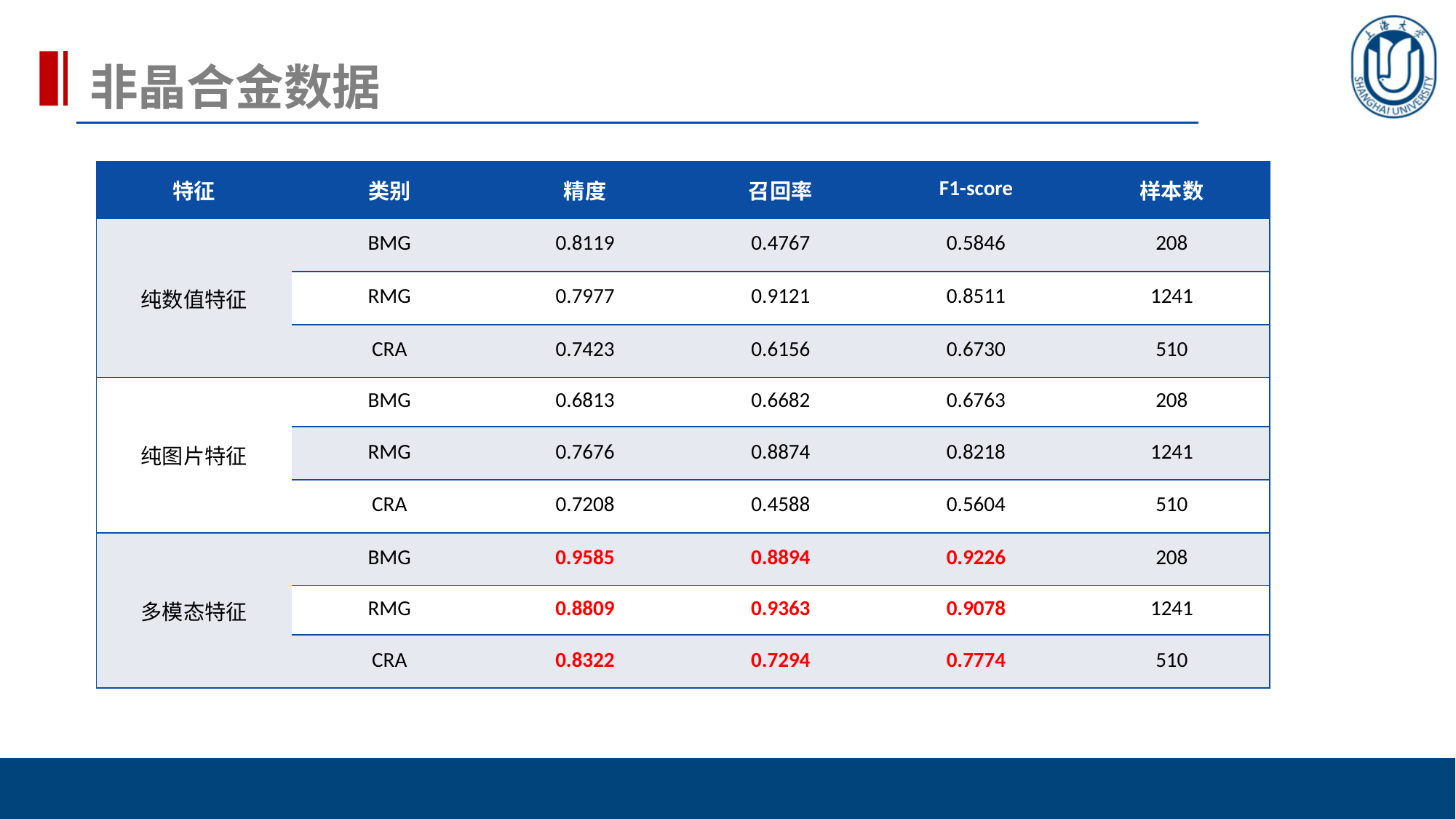

# 非晶合金数据
| 特征 | 类别 | 精度 | 召回率 | F1-score | 样本数 |
| --- | --- | --- | --- | --- | --- |
| 纯数值特征 | BMG | 0.8119 | 0.4767 | 0.5846 | 208 |
|  | RMG | 0.7977 | 0.9121 | 0.8511 | 1241 |
|  | CRA | 0.7423 | 0.6156 | 0.6730 | 510 |
| 纯图片特征 | BMG | 0.6813 | 0.6682 | 0.6763 | 208 |
|  | RMG | 0.7676 | 0.8874 | 0.8218 | 1241 |
|  | CRA | 0.7208 | 0.4588 | 0.5604 | 510 |
| 多模态特征 | BMG | 0.9585 | 0.8894 | 0.9226 | 208 |
|  | RMG | 0.8809 | 0.9363 | 0.9078 | 1241 |
|  | CRA | 0.8322 | 0.7294 | 0.7774 | 510 |
9